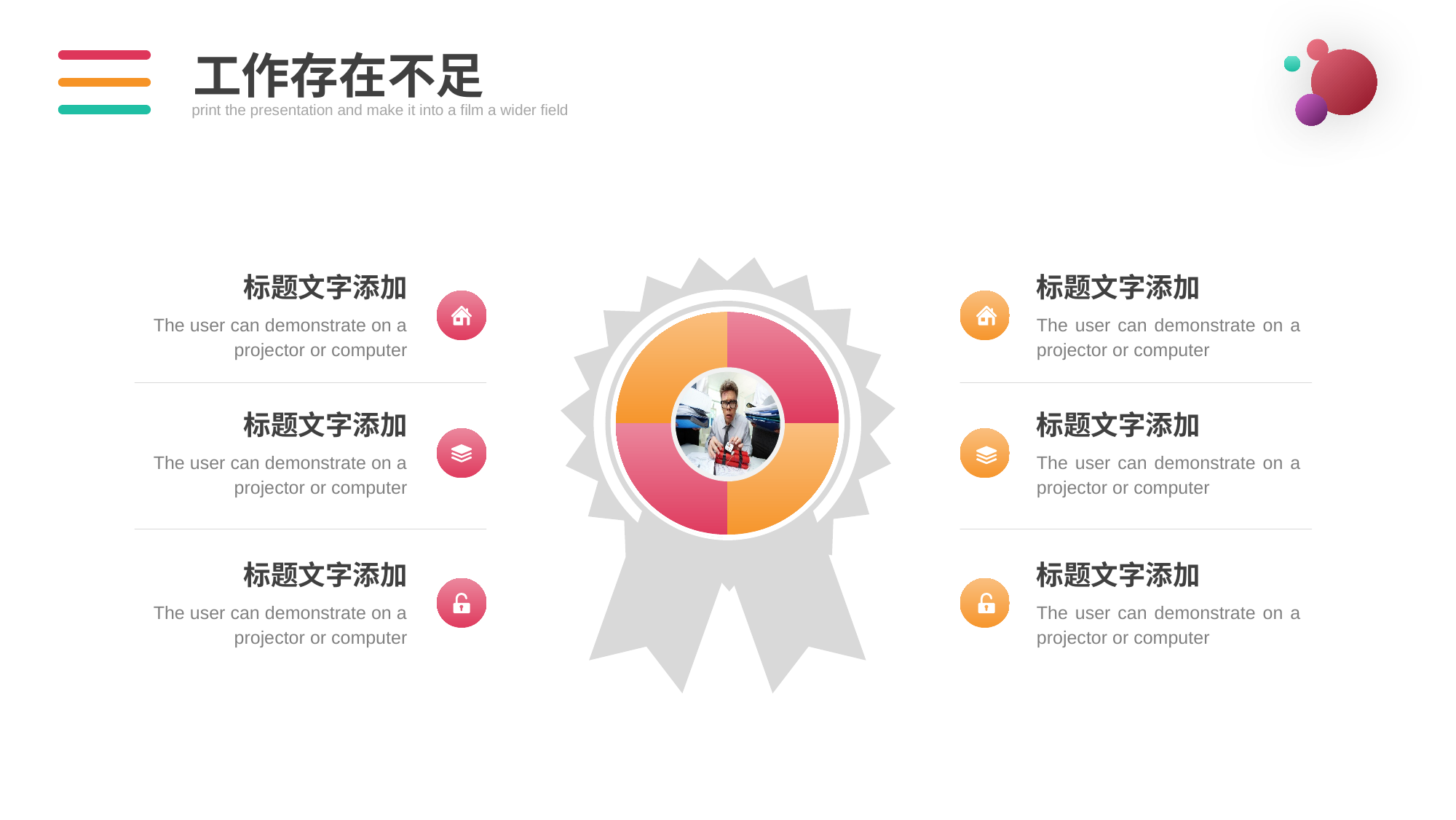

工作存在不足
print the presentation and make it into a film a wider field

标题文字添加
The user can demonstrate on a projector or computer

标题文字添加
The user can demonstrate on a projector or computer

标题文字添加
The user can demonstrate on a projector or computer

标题文字添加
The user can demonstrate on a projector or computer

标题文字添加
The user can demonstrate on a projector or computer

标题文字添加
The user can demonstrate on a projector or computer